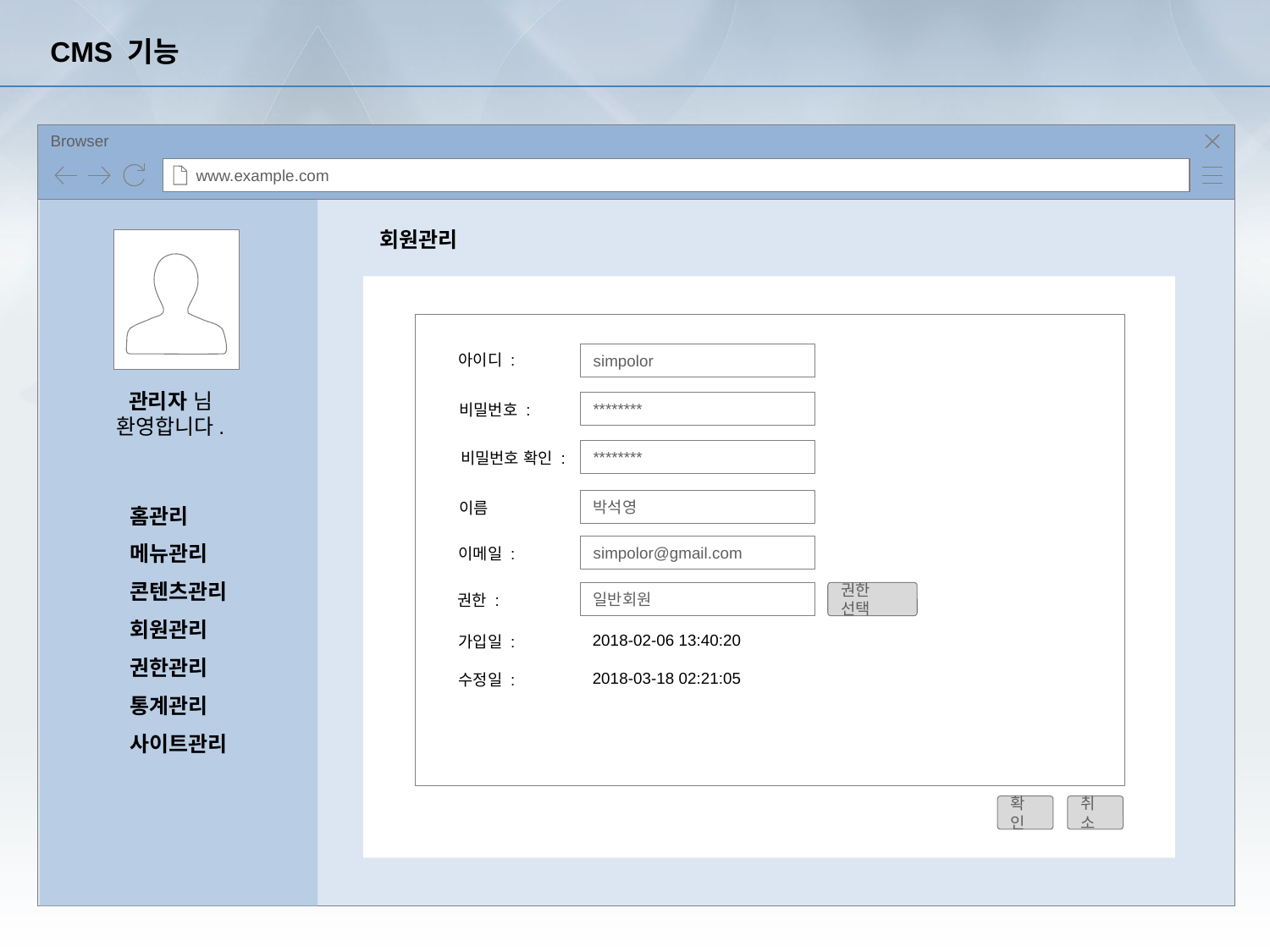

# CMS 기능

회원관리

아이디 :
simpolor
관리자 님
환영합니다.
********
비밀번호 :
********
비밀번호 확인 :
홈관리
메뉴관리
콘텐츠관리
회원관리
권한관리
통계관리
사이트관리
박석영
이름
simpolor@gmail.com
이메일 :
권한 선택
일반회원
권한 :
2018-02-06 13:40:20
가입일 :
2018-03-18 02:21:05
수정일 :
확인
취소